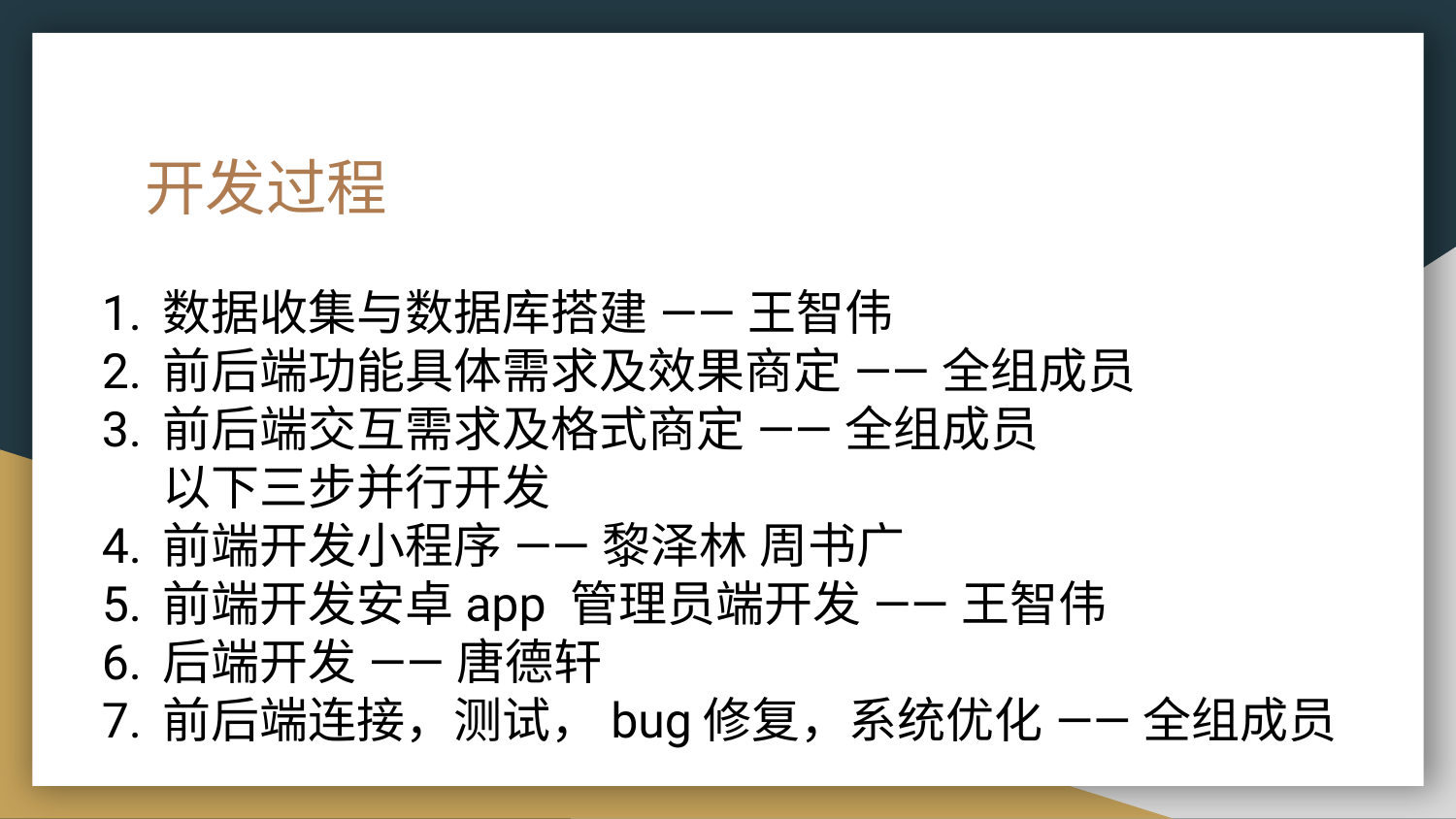

# 开发过程
数据收集与数据库搭建 —— 王智伟
前后端功能具体需求及效果商定 —— 全组成员
前后端交互需求及格式商定 —— 全组成员
以下三步并行开发
前端开发小程序 —— 黎泽林 周书广
前端开发安卓app 管理员端开发 —— 王智伟
后端开发 —— 唐德轩
前后端连接，测试，bug修复，系统优化 —— 全组成员